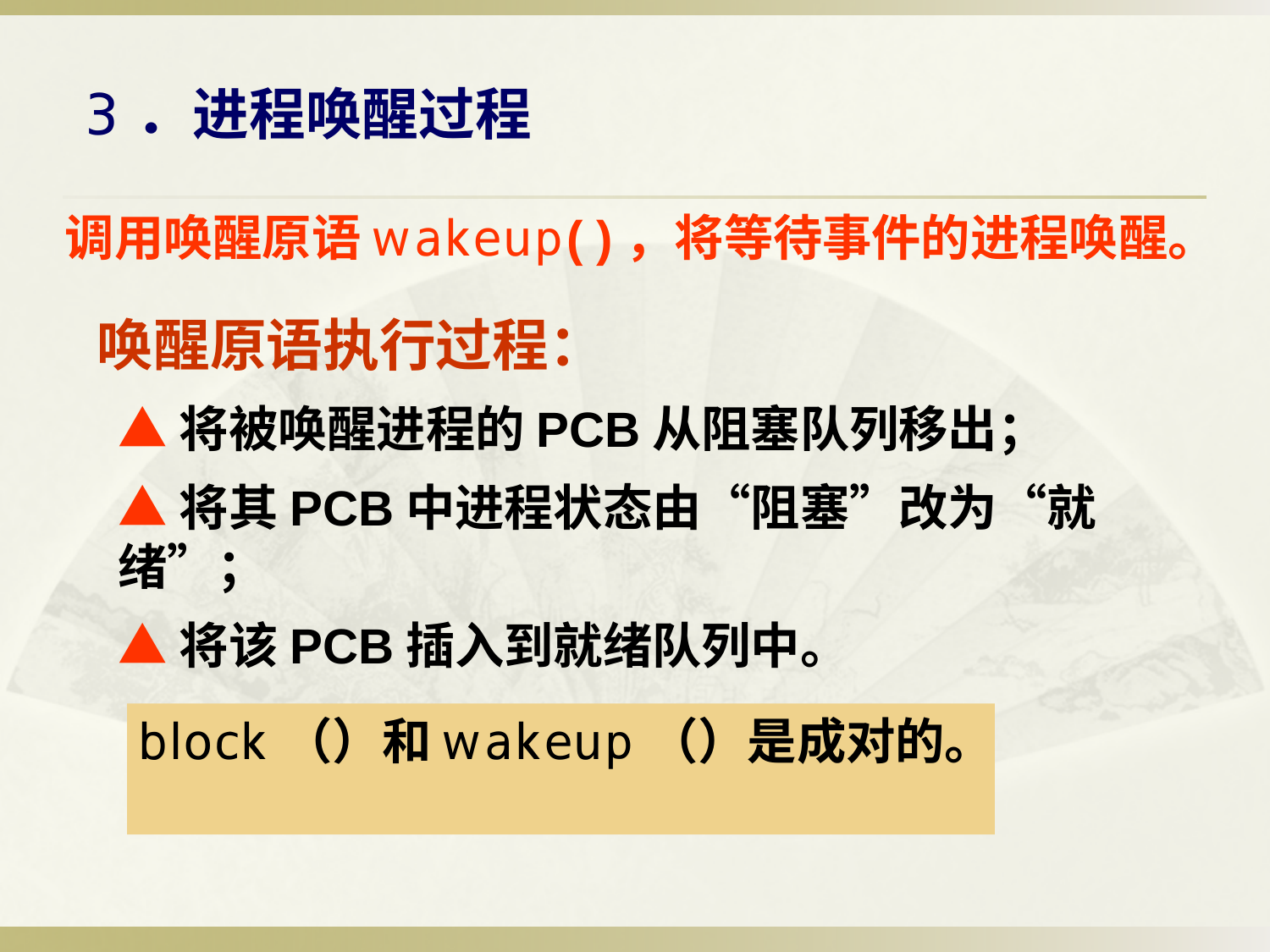

3．进程唤醒过程
调用唤醒原语wakeup( )，将等待事件的进程唤醒。
唤醒原语执行过程：
▲将被唤醒进程的PCB从阻塞队列移出；
▲将其PCB中进程状态由“阻塞”改为“就绪”；
▲将该PCB插入到就绪队列中。
block（）和wakeup（）是成对的。
31